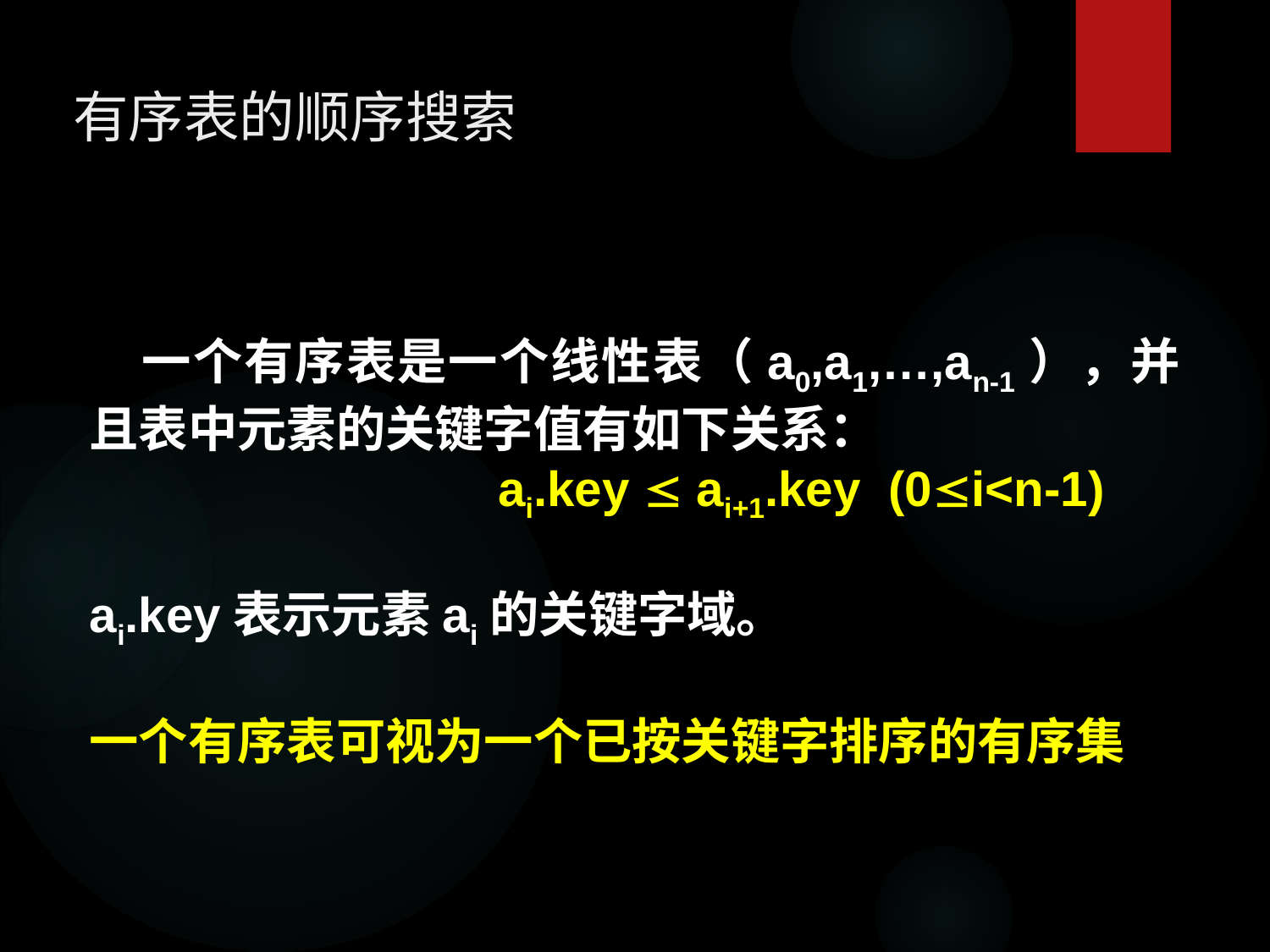

有序表的顺序搜索

   一个有序表是一个线性表（a0,a1,…,an-1），并且表中元素的关键字值有如下关系：
    			  ai.key ≤ ai+1.key  (0≤i<n-1)

ai.key表示元素ai的关键字域。

一个有序表可视为一个已按关键字排序的有序集